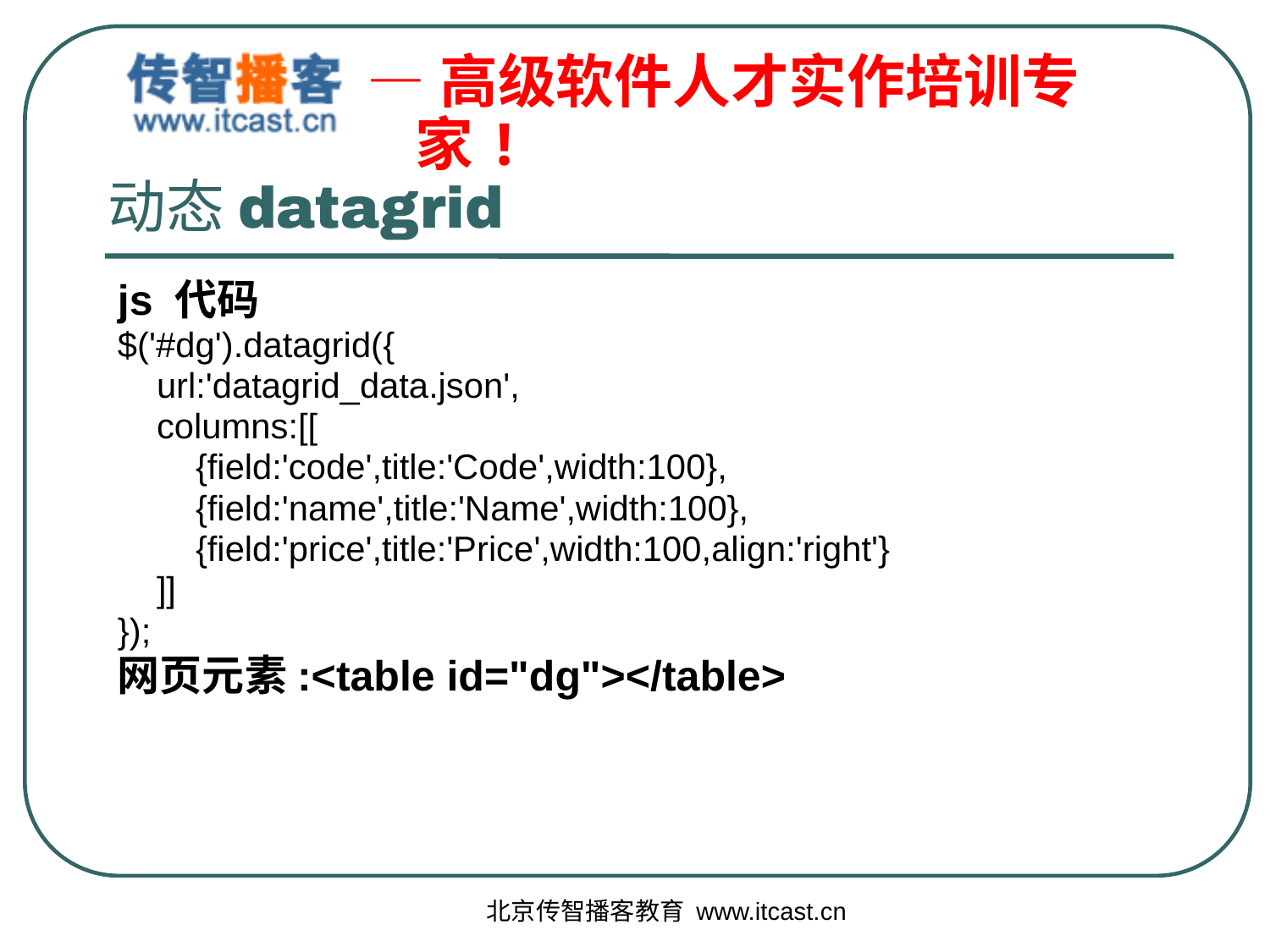

# 动态datagrid
js 代码
$('#dg').datagrid({
    url:'datagrid_data.json',
    columns:[[
        {field:'code',title:'Code',width:100},
        {field:'name',title:'Name',width:100},
        {field:'price',title:'Price',width:100,align:'right'}
    ]]
});
网页元素:<table id="dg"></table>
北京传智播客教育 www.itcast.cn